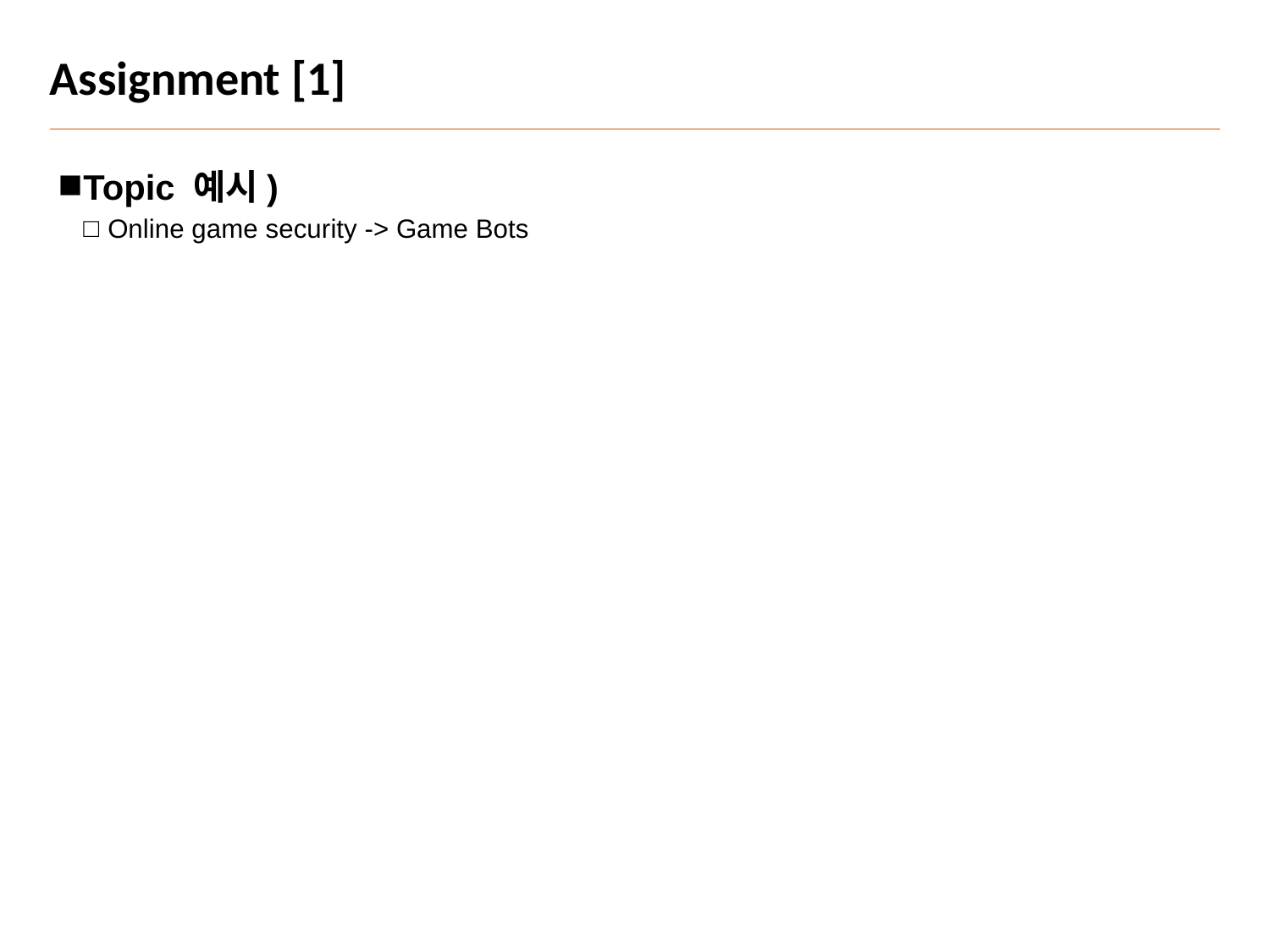

# Assignment [1]
Topic 예시)
Online game security -> Game Bots